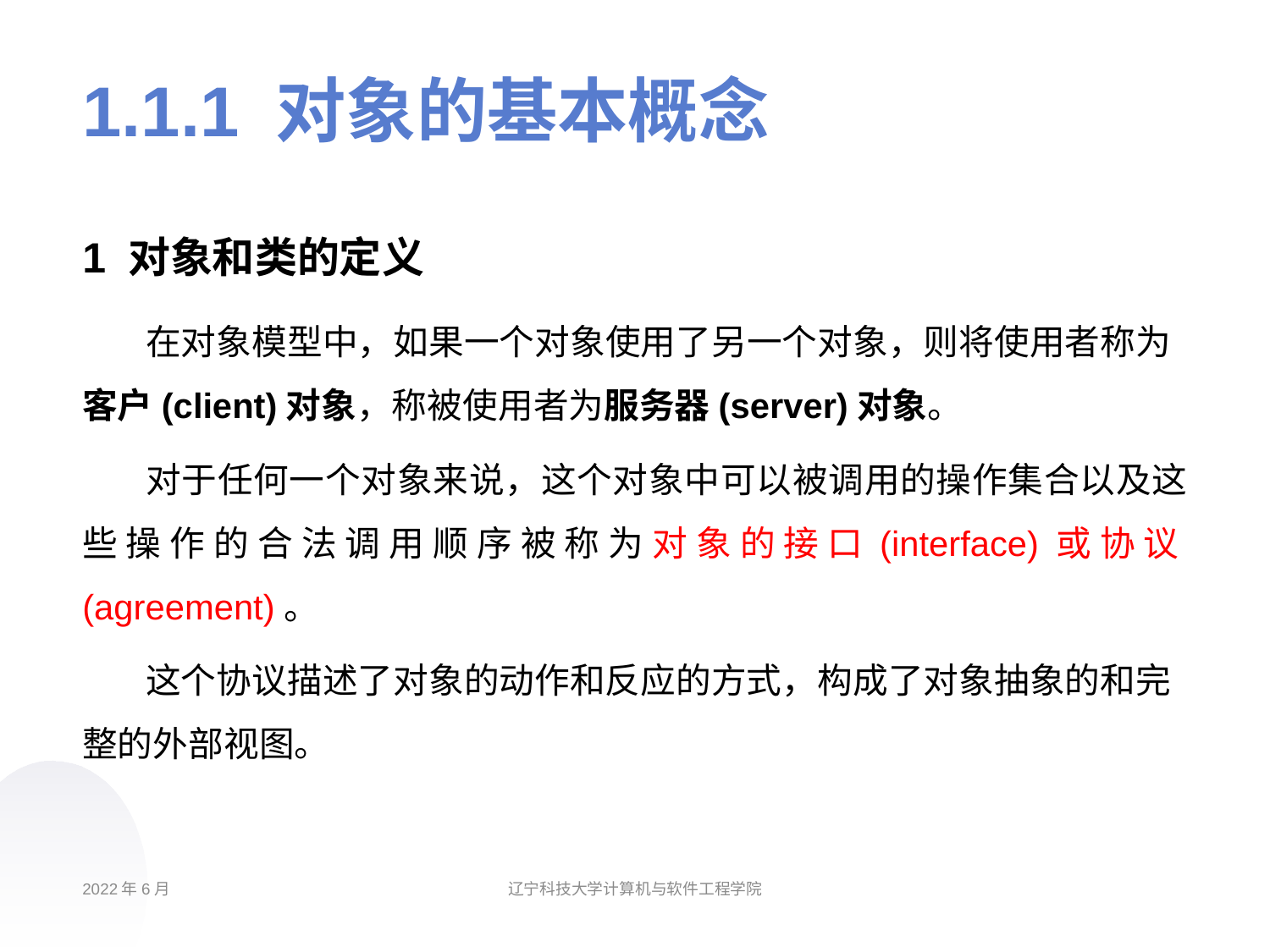

# 1.1.1 对象的基本概念
1 对象和类的定义
在对象模型中，如果一个对象使用了另一个对象，则将使用者称为客户(client)对象，称被使用者为服务器(server)对象。
对于任何一个对象来说，这个对象中可以被调用的操作集合以及这些操作的合法调用顺序被称为对象的接口(interface)或协议(agreement)。
这个协议描述了对象的动作和反应的方式，构成了对象抽象的和完整的外部视图。

2022年6月
辽宁科技大学计算机与软件工程学院
10